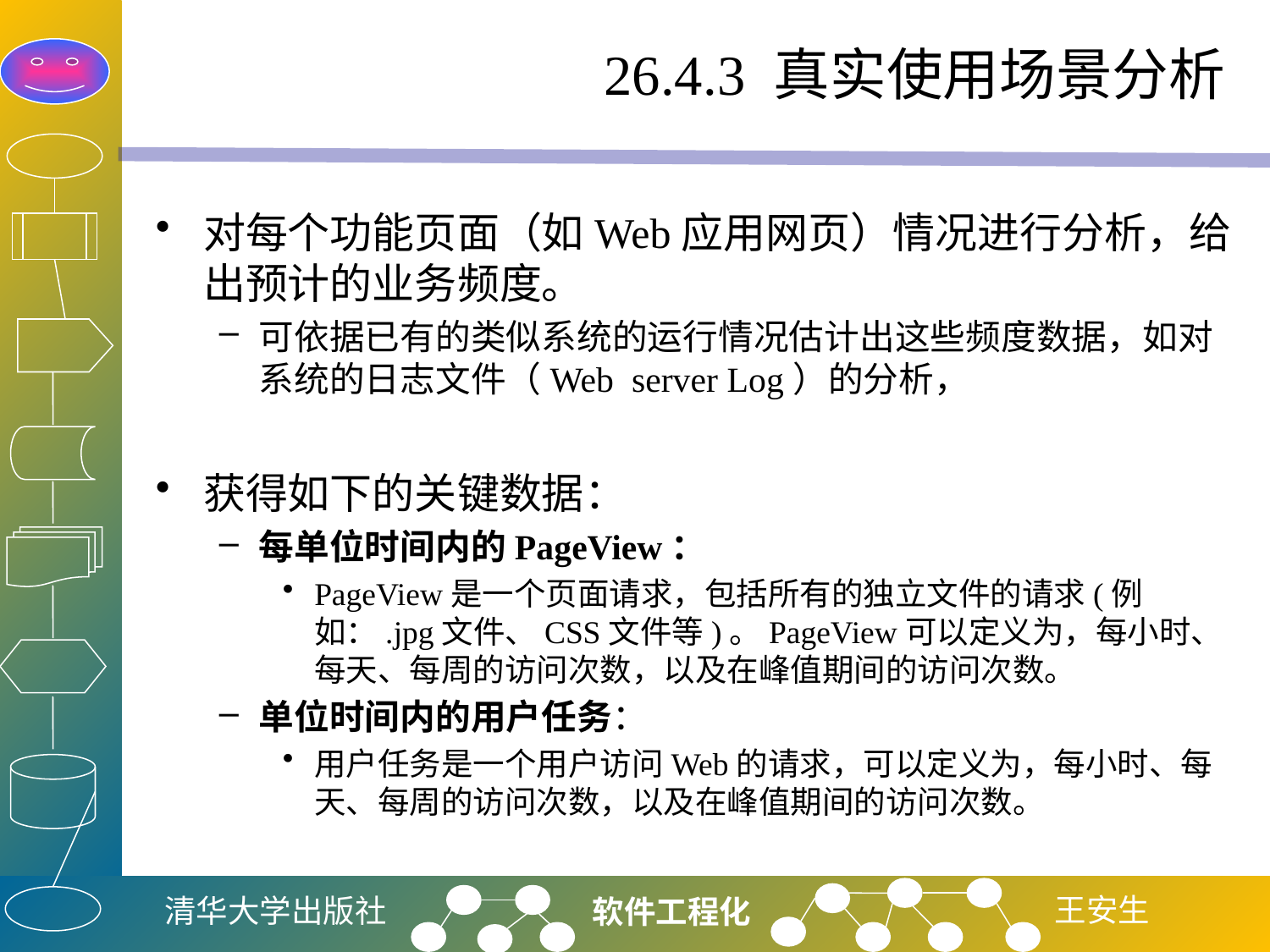

# 26.4.3 真实使用场景分析
对每个功能页面（如Web应用网页）情况进行分析，给出预计的业务频度。
可依据已有的类似系统的运行情况估计出这些频度数据，如对系统的日志文件（Web  server Log）的分析，

获得如下的关键数据：
每单位时间内的PageView：
PageView是一个页面请求，包括所有的独立文件的请求(例如：.jpg文件、CSS文件等)。PageView可以定义为，每小时、每天、每周的访问次数，以及在峰值期间的访问次数。
单位时间内的用户任务：
用户任务是一个用户访问Web的请求，可以定义为，每小时、每天、每周的访问次数，以及在峰值期间的访问次数。